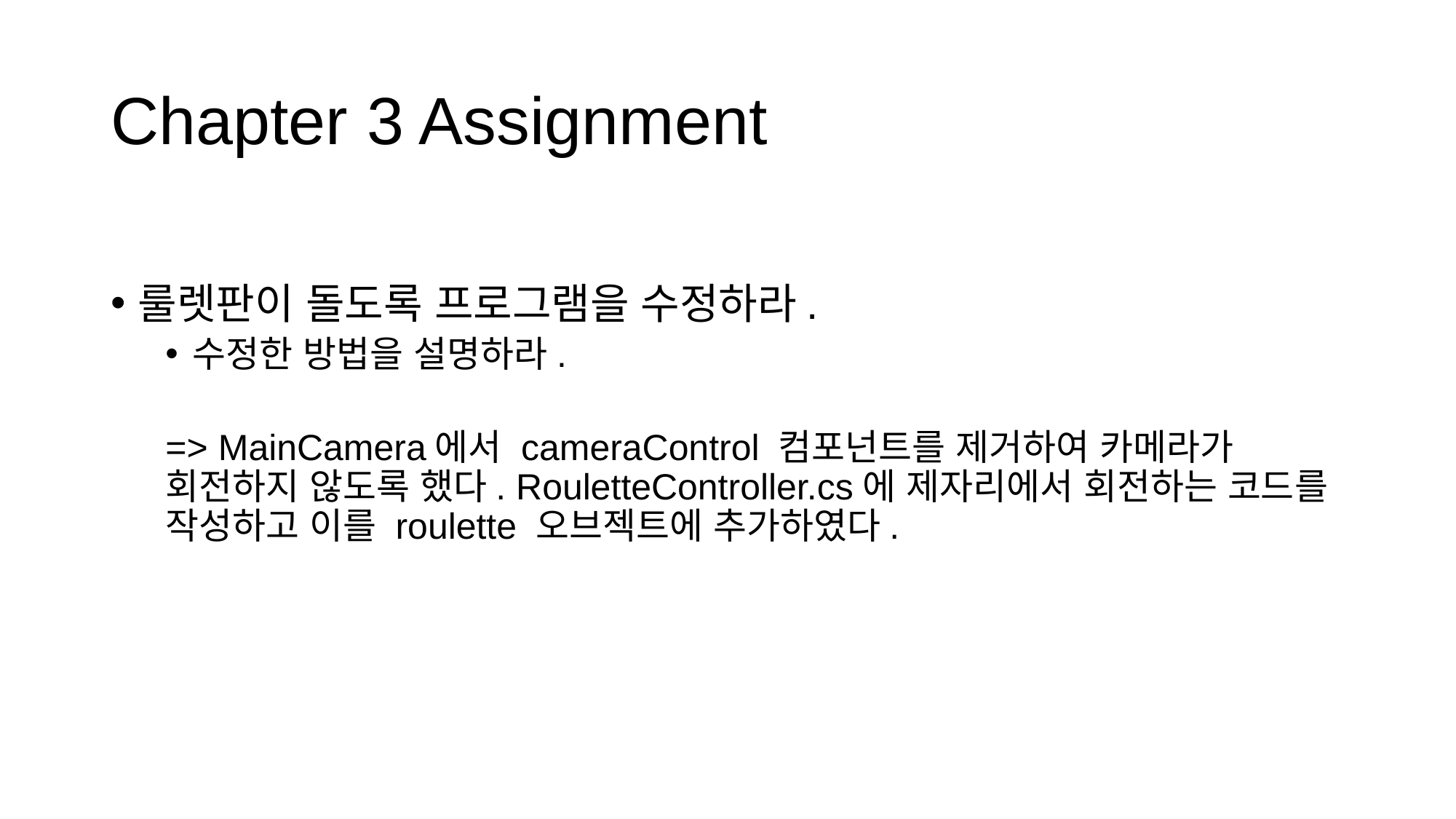

# Chapter 3 Assignment

룰렛판이 돌도록 프로그램을 수정하라.
수정한 방법을 설명하라.

=> MainCamera에서 cameraControl 컴포넌트를 제거하여 카메라가 회전하지 않도록 했다. RouletteController.cs에 제자리에서 회전하는 코드를 작성하고 이를 roulette 오브젝트에 추가하였다.